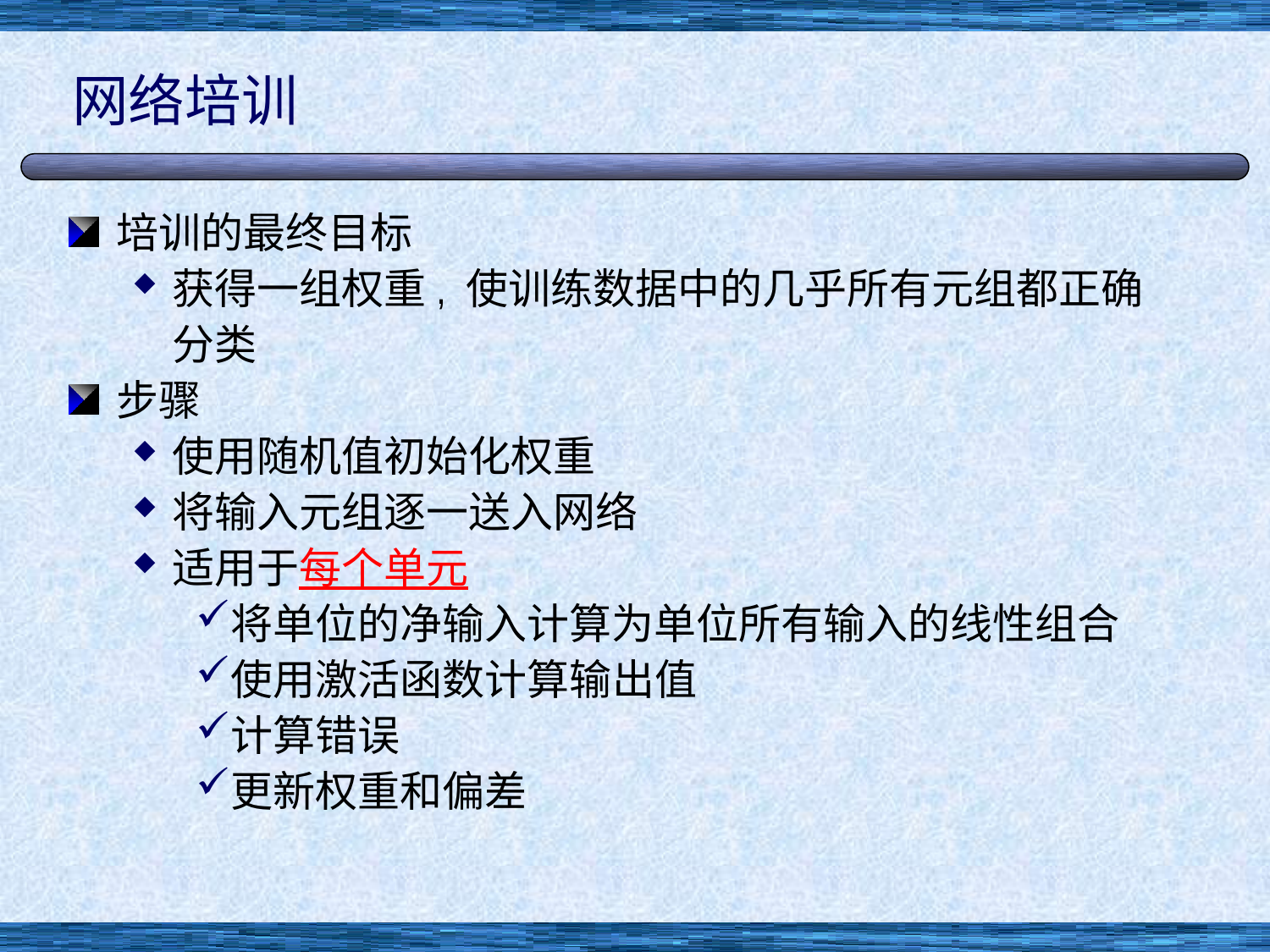

# 网络培训
培训的最终目标
获得一组权重, 使训练数据中的几乎所有元组都正确分类
步骤
使用随机值初始化权重
将输入元组逐一送入网络
适用于每个单元
将单位的净输入计算为单位所有输入的线性组合
使用激活函数计算输出值
计算错误
更新权重和偏差